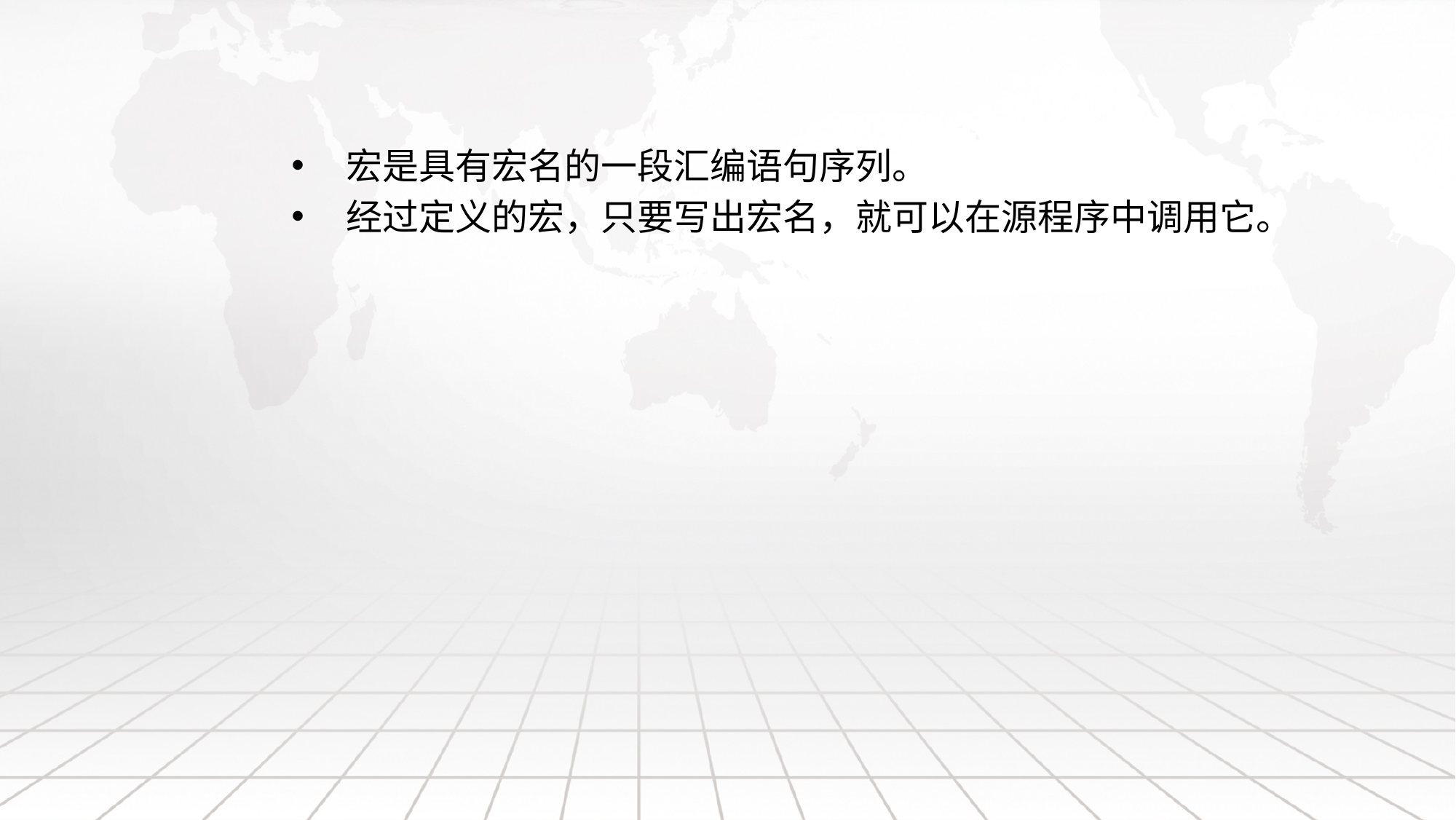

宏是具有宏名的一段汇编语句序列。
经过定义的宏，只要写出宏名，就可以在源程序中调用它。